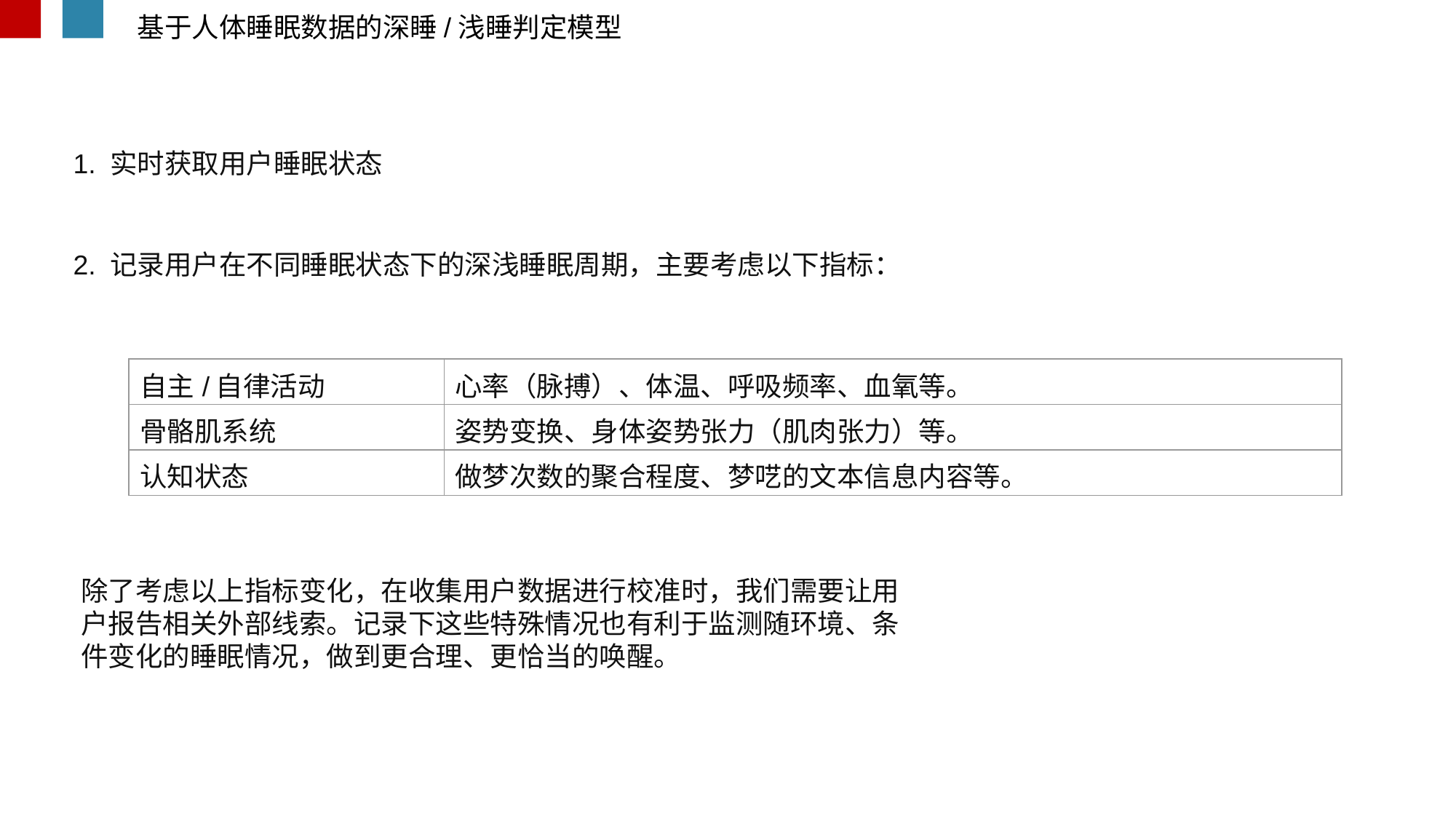

基于人体睡眠数据的深睡/浅睡判定模型
1. 实时获取用户睡眠状态
2. 记录用户在不同睡眠状态下的深浅睡眠周期，主要考虑以下指标：
| 自主/自律活动 | 心率（脉搏）、体温、呼吸频率、血氧等。 |
| --- | --- |
| 骨骼肌系统 | 姿势变换、身体姿势张力（肌肉张力）等。 |
| 认知状态 | 做梦次数的聚合程度、梦呓的文本信息内容等。 |
除了考虑以上指标变化，在收集用户数据进行校准时，我们需要让用户报告相关外部线索。记录下这些特殊情况也有利于监测随环境、条件变化的睡眠情况，做到更合理、更恰当的唤醒。